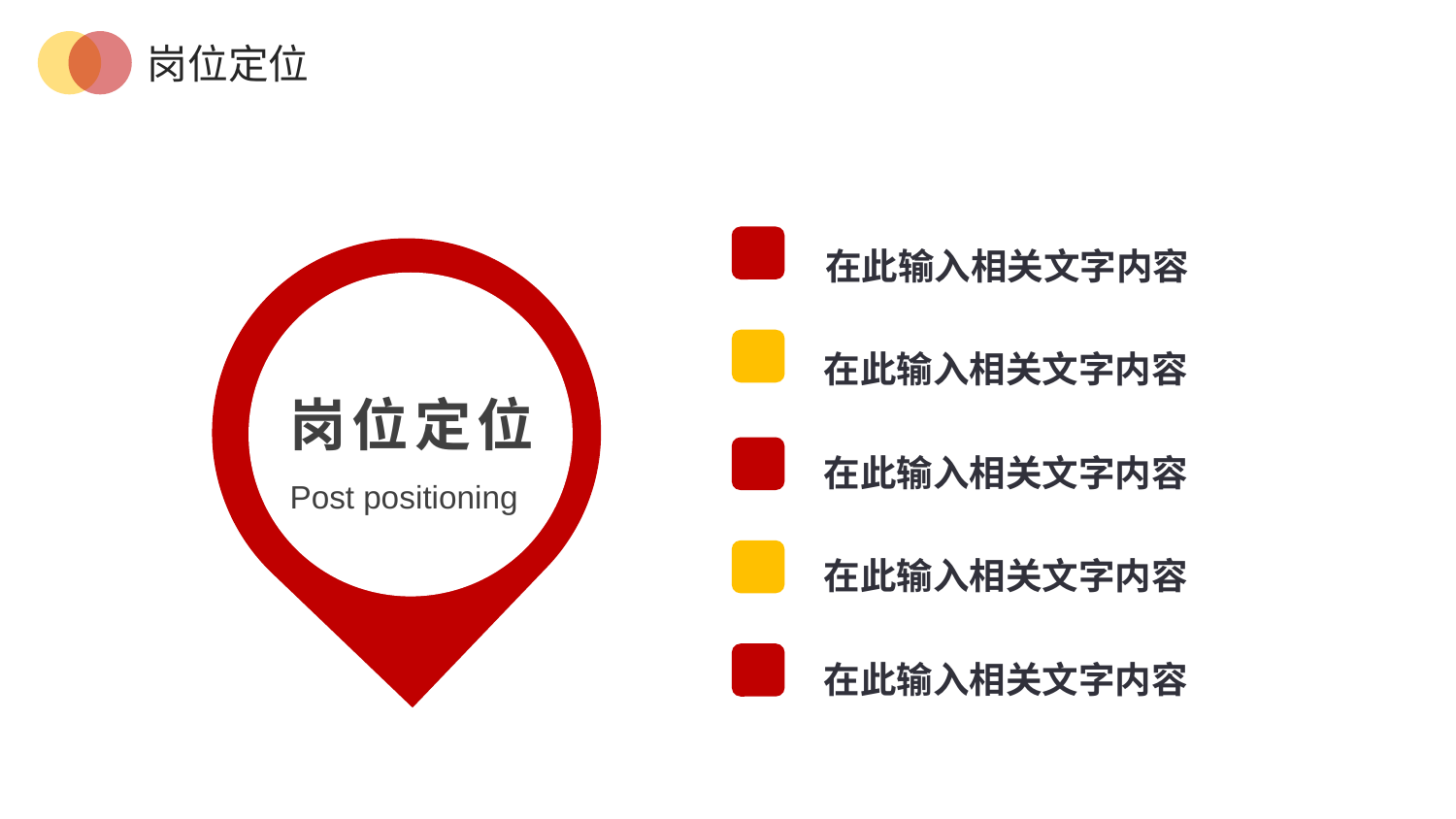

岗位定位
在此输入相关文字内容

岗位定位
Post positioning
在此输入相关文字内容

在此输入相关文字内容

在此输入相关文字内容

在此输入相关文字内容